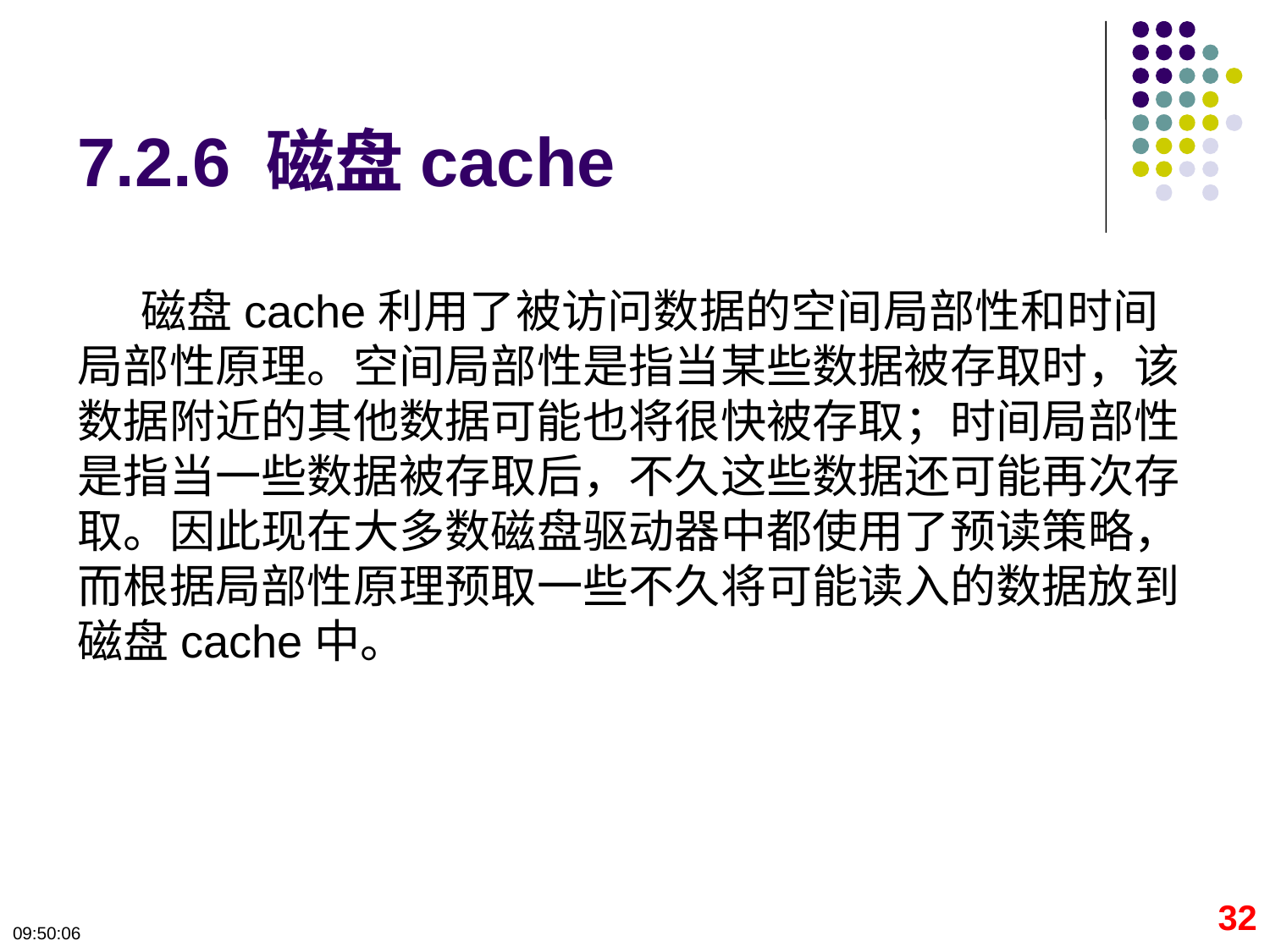

# 7.2.6 磁盘cache
磁盘cache利用了被访问数据的空间局部性和时间局部性原理。空间局部性是指当某些数据被存取时，该数据附近的其他数据可能也将很快被存取；时间局部性是指当一些数据被存取后，不久这些数据还可能再次存取。因此现在大多数磁盘驱动器中都使用了预读策略，而根据局部性原理预取一些不久将可能读入的数据放到磁盘cache中。
32
09:50:06